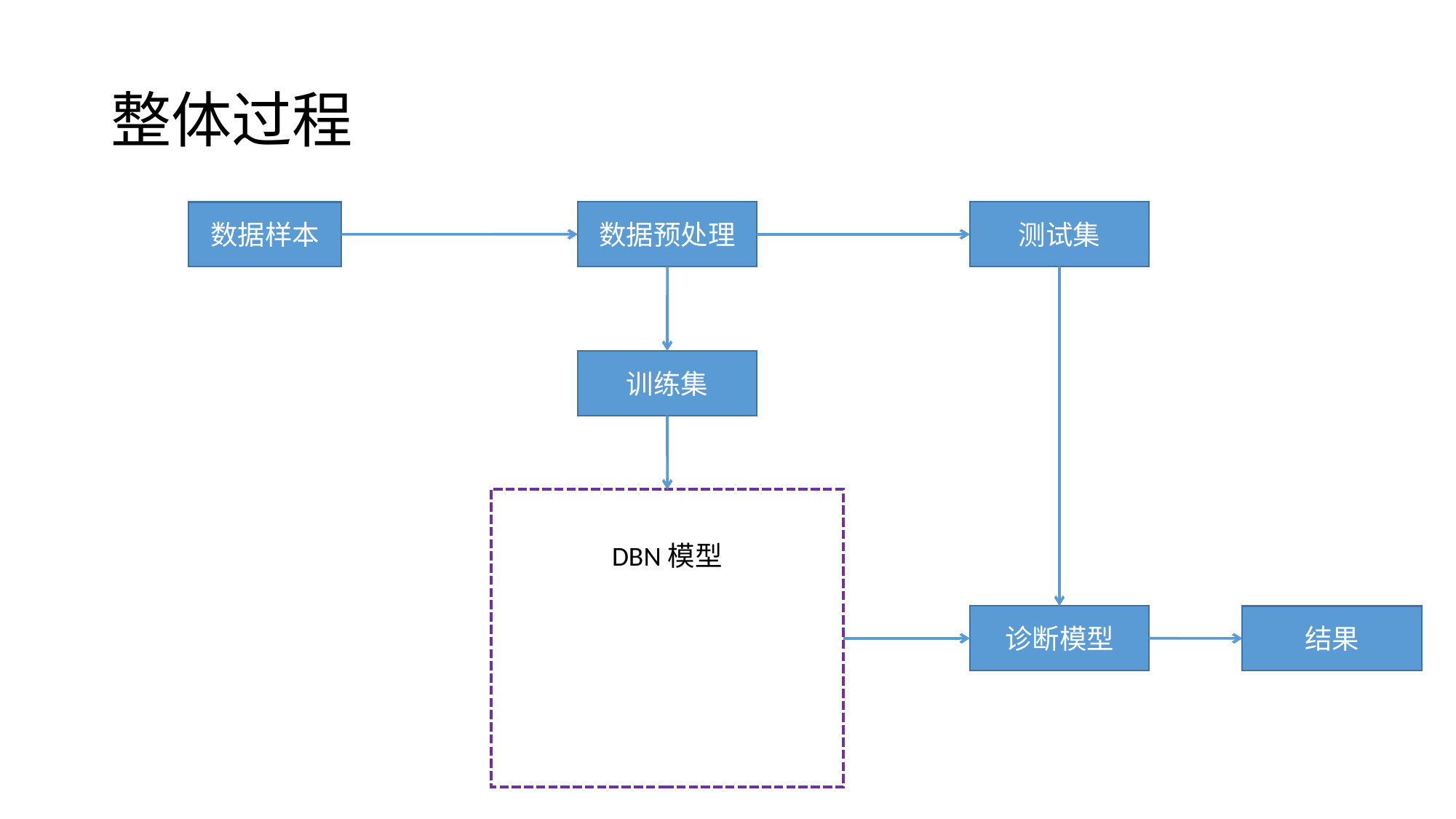

# 整体过程
数据预处理
测试集
数据样本
训练集

DBN模型
诊断模型
结果